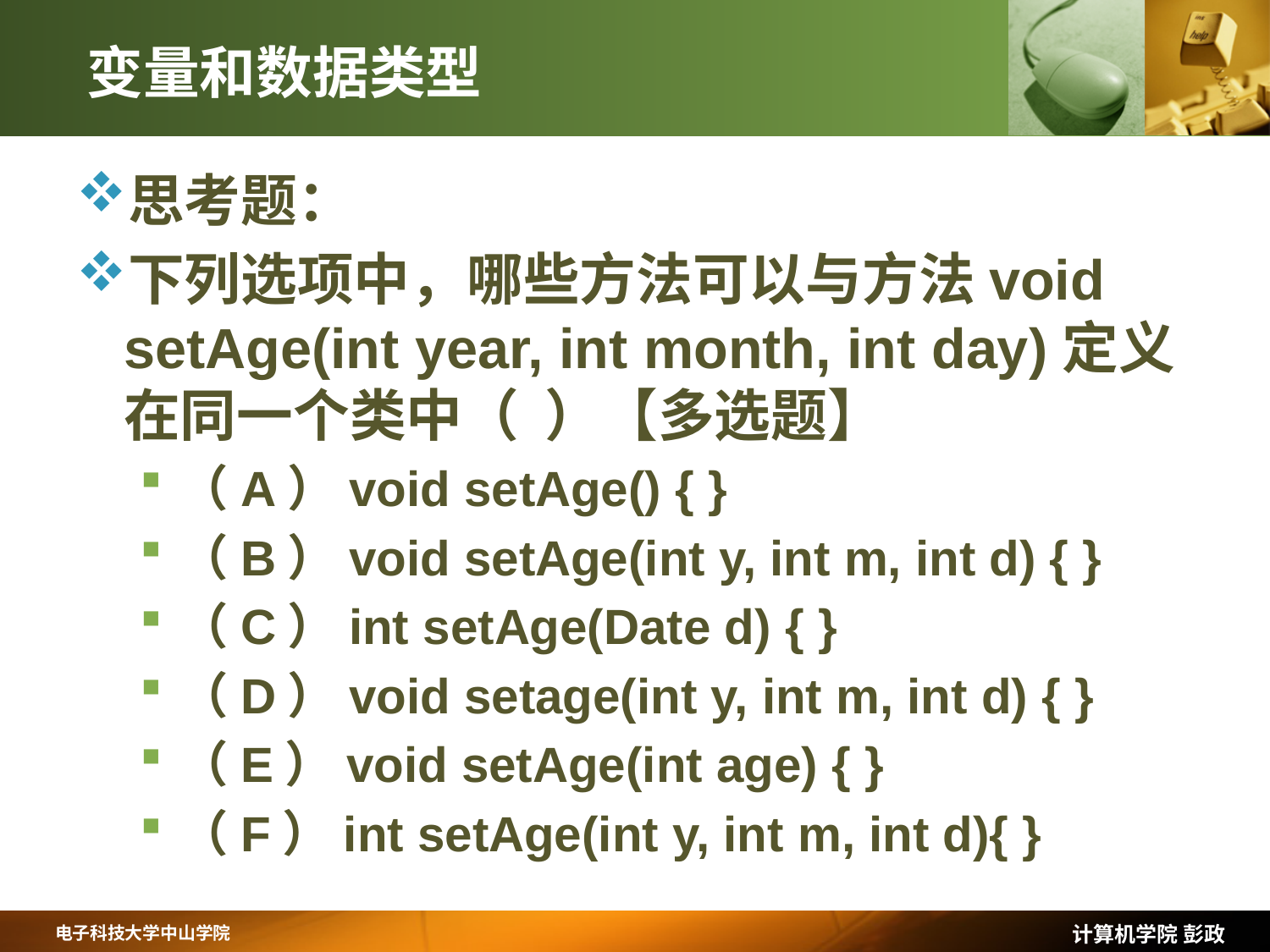

# 变量和数据类型
思考题：
下列选项中，哪些方法可以与方法void setAge(int year, int month, int day)定义在同一个类中（  ）【多选题】
（A）void setAge() { }
（B）void setAge(int y, int m, int d) { }
（C）int setAge(Date d) { }
（D）void setage(int y, int m, int d) { }
（E）void setAge(int age) { }
（F）int setAge(int y, int m, int d){ }
计算机学院 彭政
电子科技大学中山学院